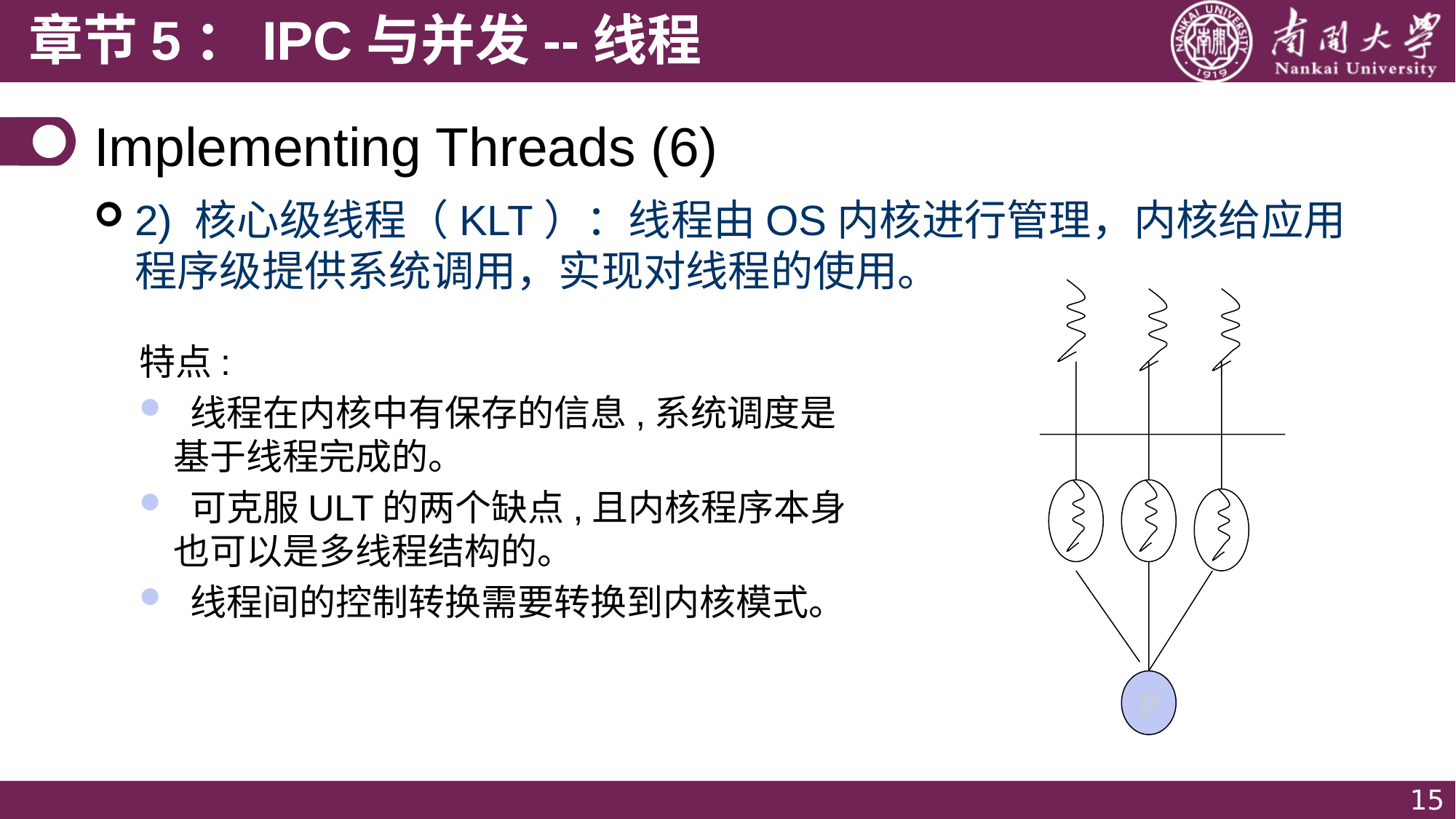

# Implementing Threads (6)
2) 核心级线程（KLT）：线程由OS内核进行管理，内核给应用程序级提供系统调用，实现对线程的使用。

P
特点:
 线程在内核中有保存的信息,系统调度是基于线程完成的。
 可克服ULT的两个缺点,且内核程序本身也可以是多线程结构的。
 线程间的控制转换需要转换到内核模式。

15